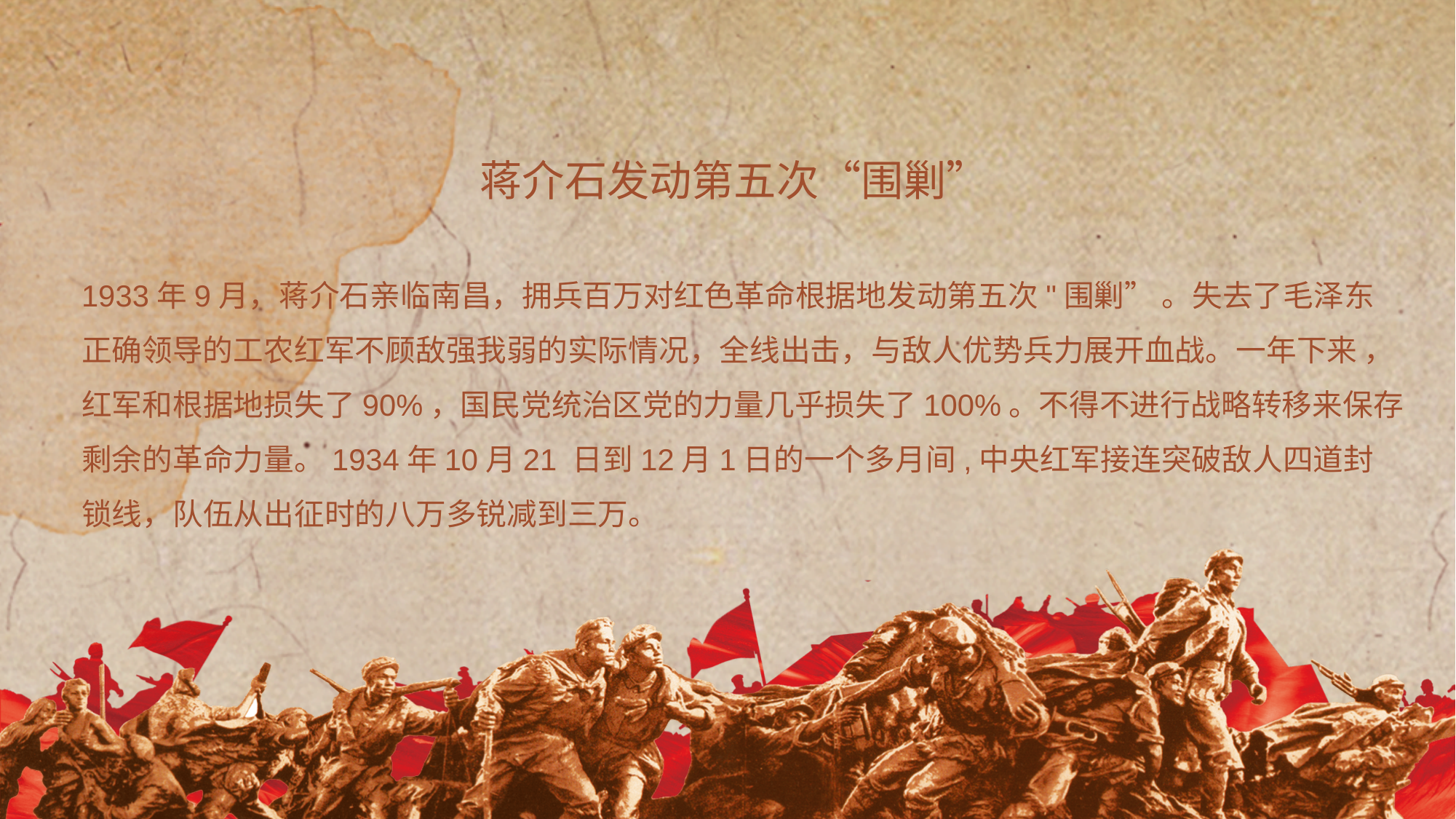

蒋介石发动第五次“围剿”
1933年9月，蒋介石亲临南昌，拥兵百万对红色革命根据地发动第五次"围剿” 。失去了毛泽东正确领导的工农红军不顾敌强我弱的实际情况，全线出击，与敌人优势兵力展开血战。一年下来 ，红军和根据地损失了90%，国民党统治区党的力量几乎损失了100%。不得不进行战略转移来保存剩余的革命力量。1934年10月21 日到12月1日的一个多月间,中央红军接连突破敌人四道封锁线，队伍从出征时的八万多锐减到三万。